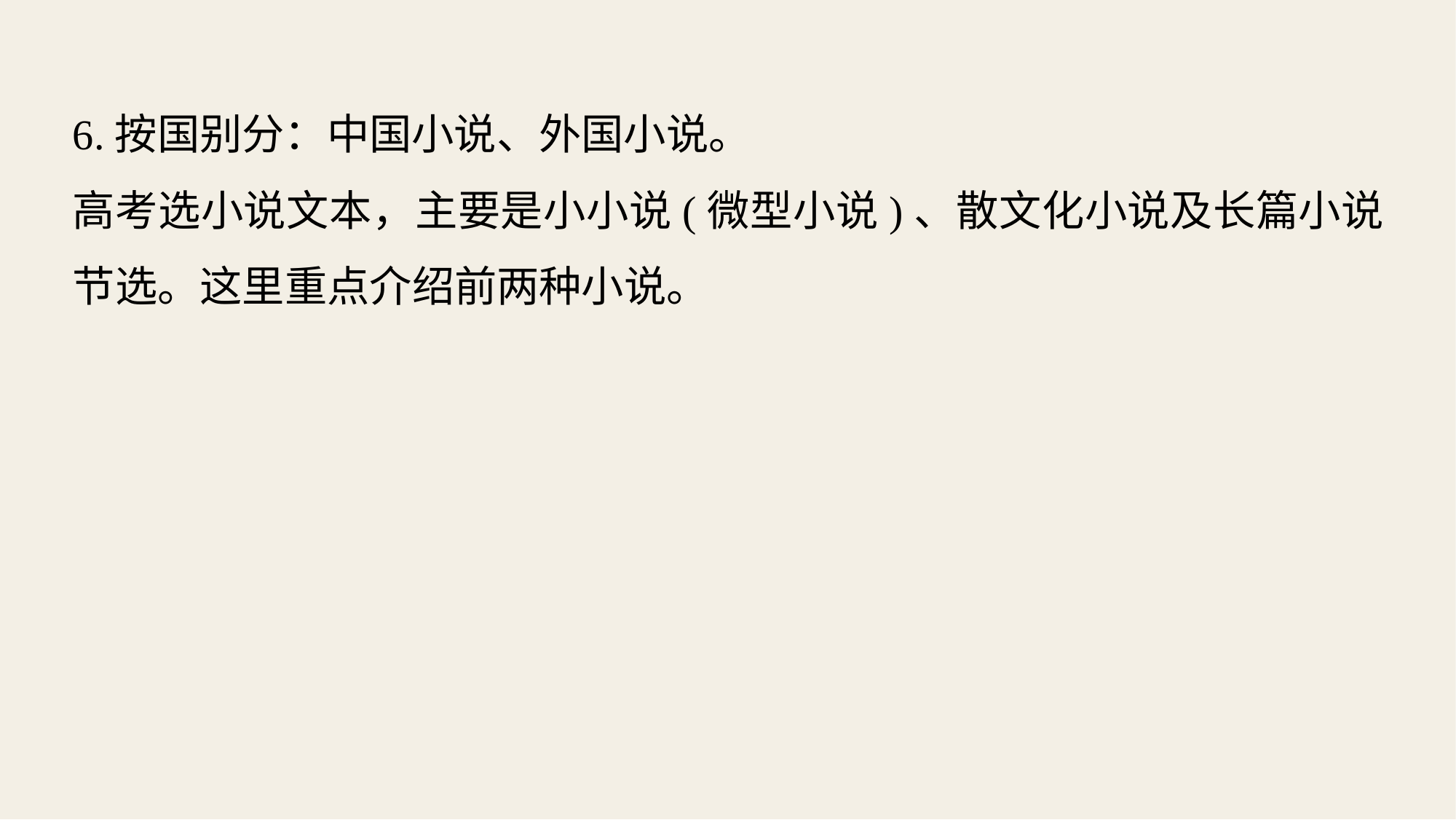

6.按国别分：中国小说、外国小说。
高考选小说文本，主要是小小说(微型小说)、散文化小说及长篇小说节选。这里重点介绍前两种小说。